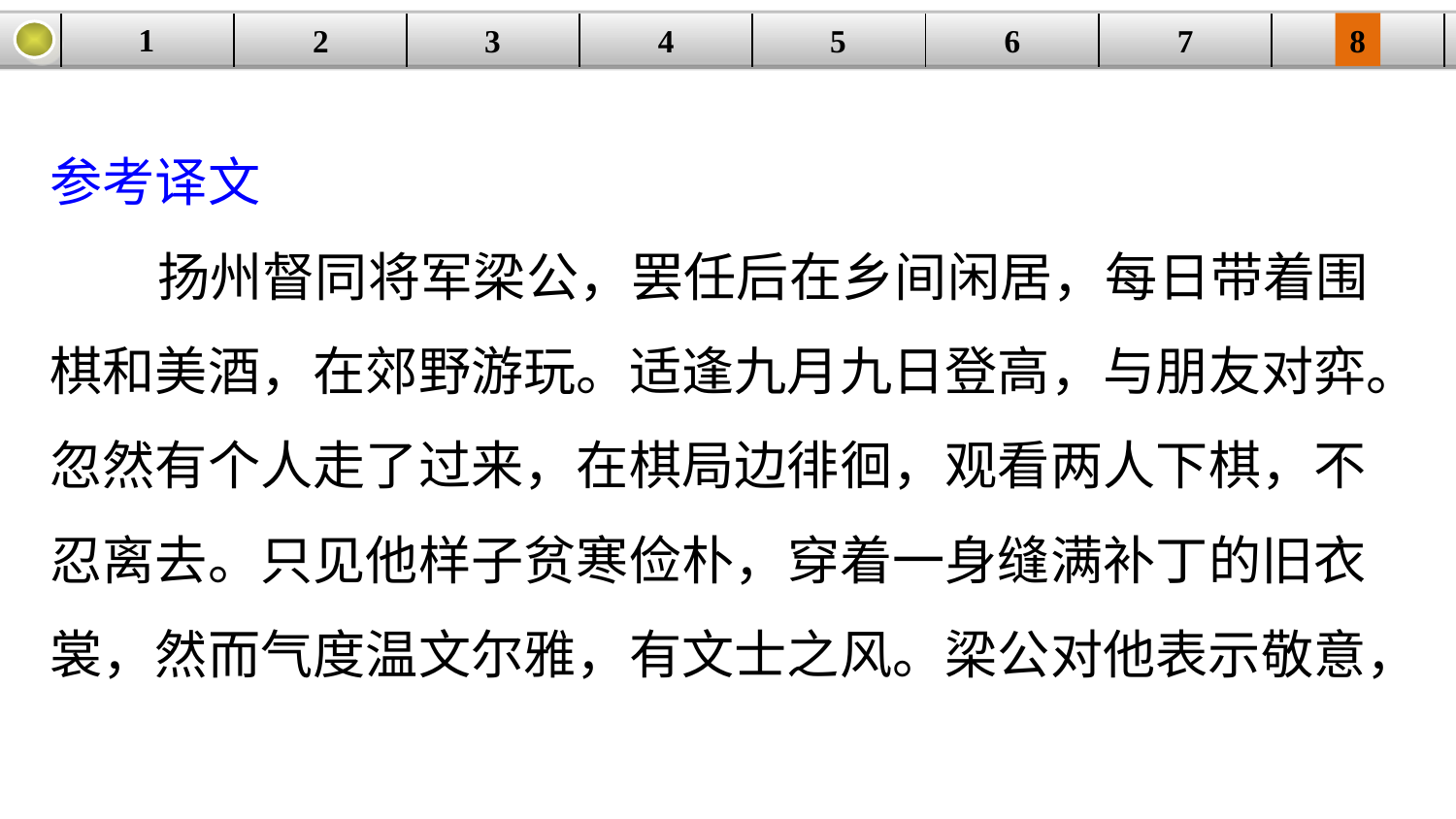

1
3
4
5
6
8
2
|  |  |  |  |  |  |  |  |
| --- | --- | --- | --- | --- | --- | --- | --- |
7

参考译文
        扬州督同将军梁公，罢任后在乡间闲居，每日带着围棋和美酒，在郊野游玩。适逢九月九日登高，与朋友对弈。忽然有个人走了过来，在棋局边徘徊，观看两人下棋，不忍离去。只见他样子贫寒俭朴，穿着一身缝满补丁的旧衣裳，然而气度温文尔雅，有文士之风。梁公对他表示敬意，